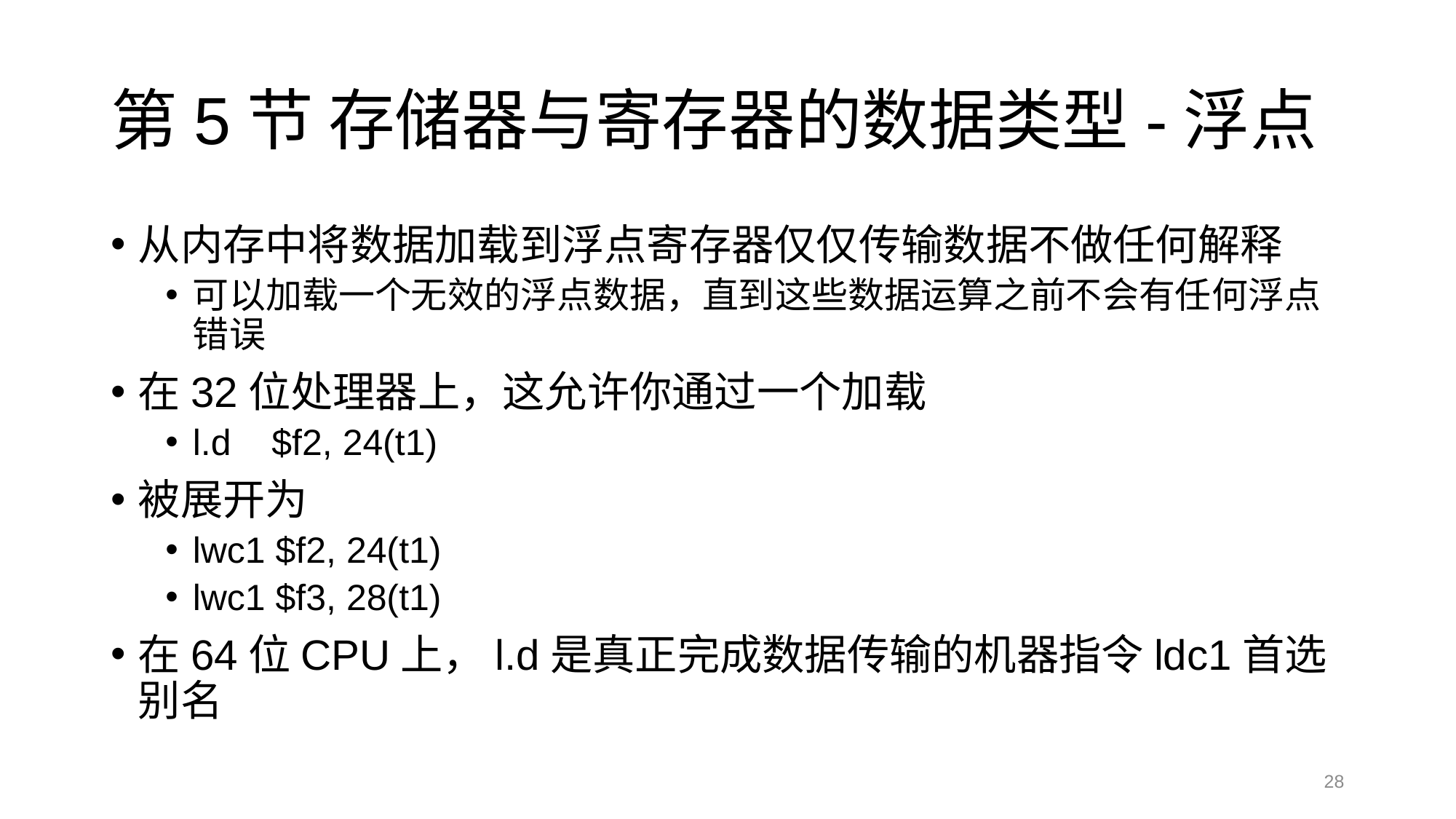

# 第5节 存储器与寄存器的数据类型-浮点
从内存中将数据加载到浮点寄存器仅仅传输数据不做任何解释
可以加载一个无效的浮点数据，直到这些数据运算之前不会有任何浮点错误
在32位处理器上，这允许你通过一个加载
l.d    $f2, 24(t1)
被展开为
lwc1 $f2, 24(t1)
lwc1 $f3, 28(t1)
在64位CPU上，l.d是真正完成数据传输的机器指令ldc1首选别名
28